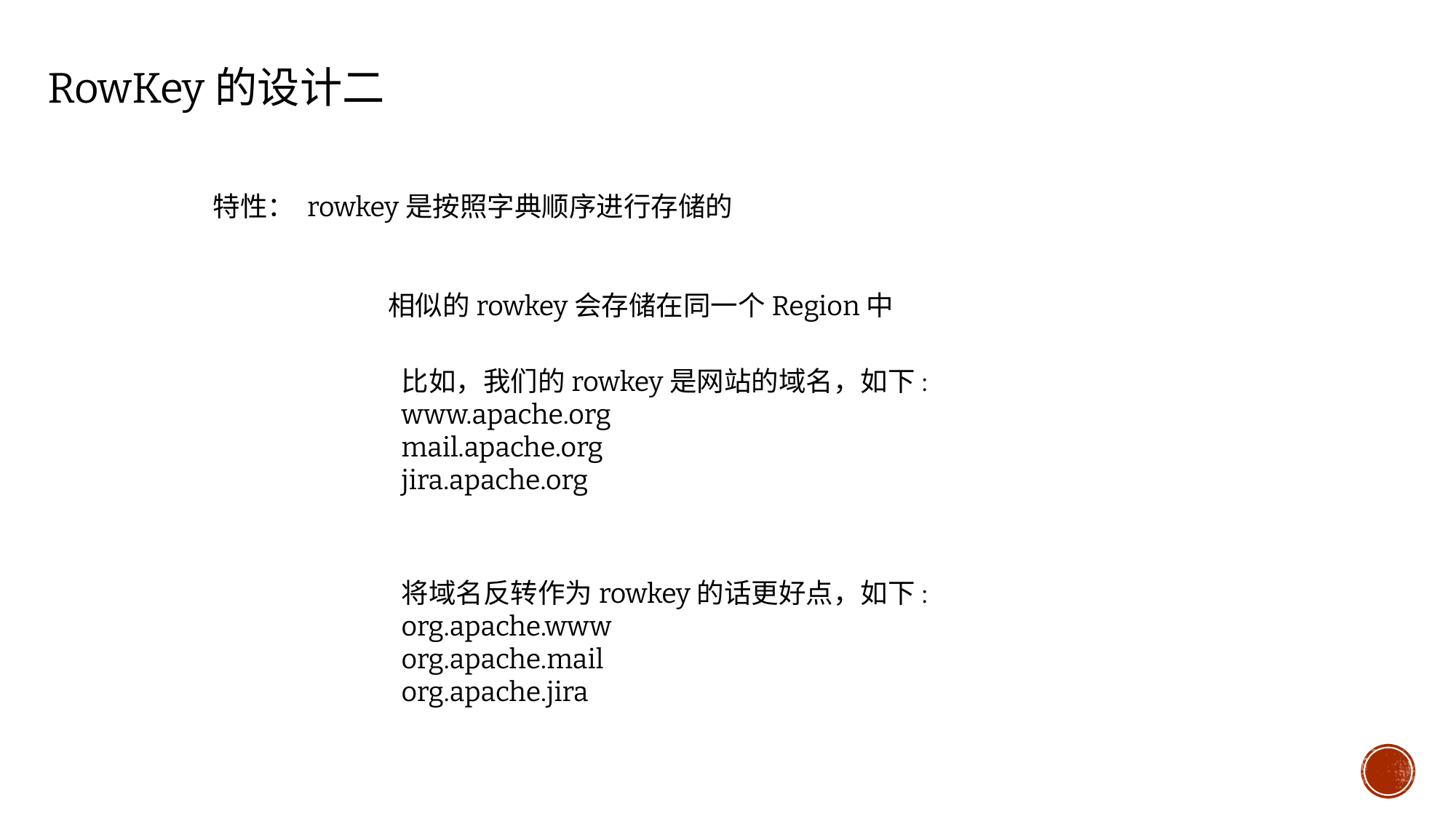

RowKey的设计二
特性： rowkey是按照字典顺序进行存储的
相似的rowkey会存储在同一个Region中
比如，我们的rowkey是网站的域名，如下:
www.apache.org
mail.apache.org
jira.apache.org
将域名反转作为rowkey的话更好点，如下:
org.apache.www
org.apache.mail
org.apache.jira